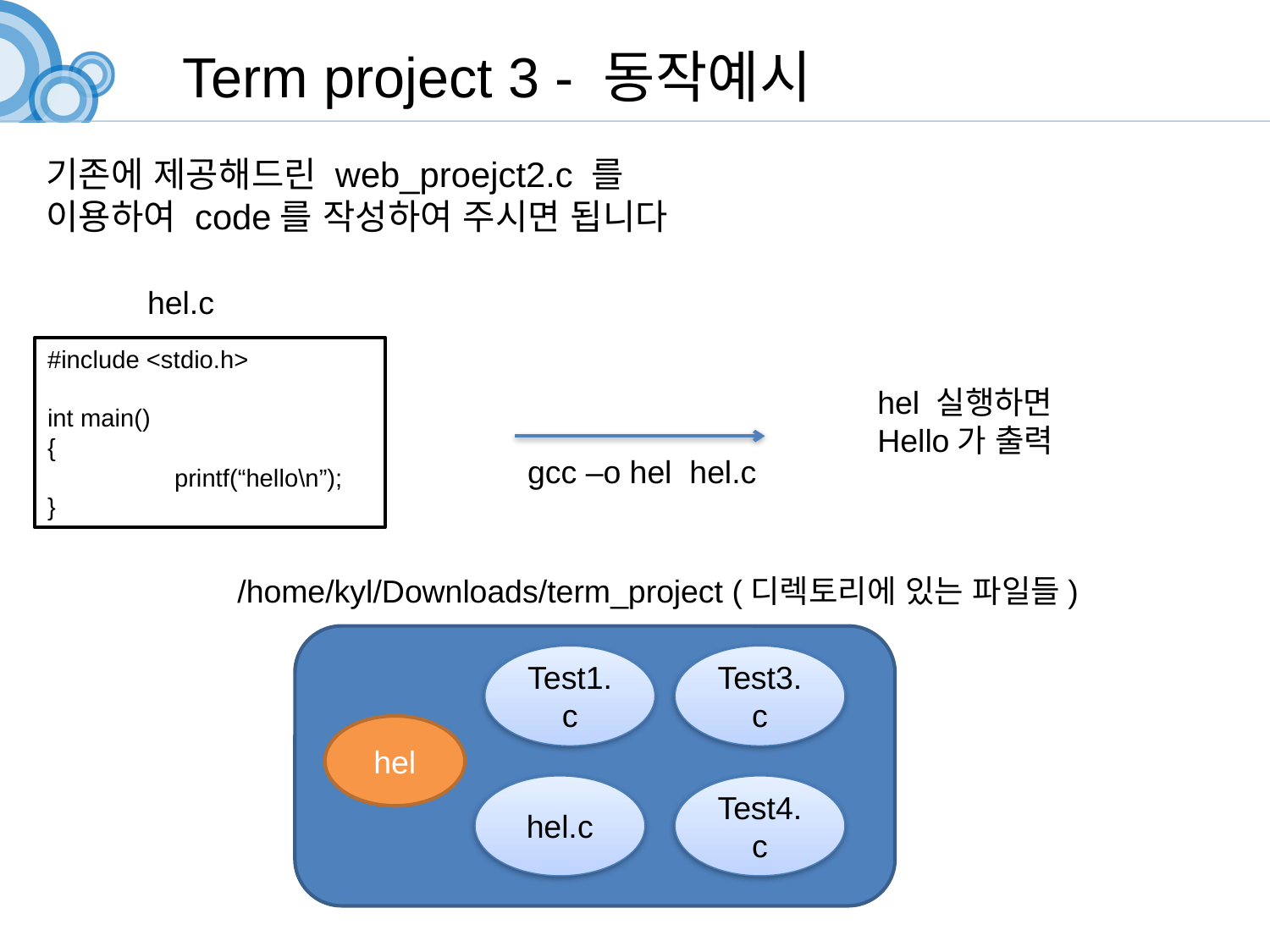

Term project 3 - 동작예시
기존에 제공해드린 web_proejct2.c 를
이용하여 code를 작성하여 주시면 됩니다
hel.c
#include <stdio.h>

int main()
{
	printf(“hello\n”);
}
hel 실행하면
Hello가 출력
gcc –o hel  hel.c
/home/kyl/Downloads/term_project (디렉토리에 있는 파일들)

Test1.c
Test3.c
hel
hel.c
Test4.c